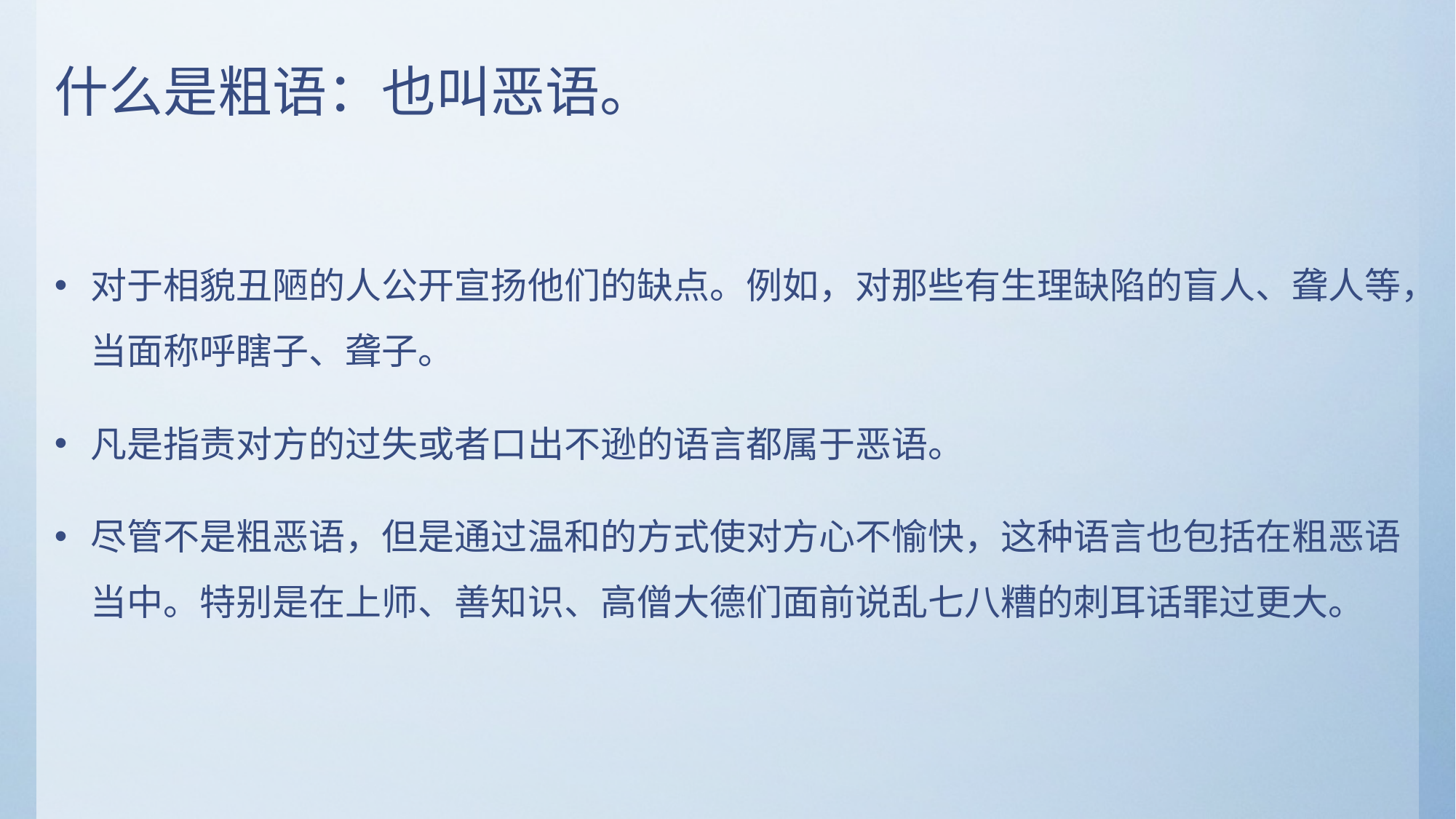

什么是粗语：也叫恶语。

对于相貌丑陋的人公开宣扬他们的缺点。例如，对那些有生理缺陷的盲人、聋人等，当面称呼瞎子、聋子。
凡是指责对方的过失或者口出不逊的语言都属于恶语。
尽管不是粗恶语，但是通过温和的方式使对方心不愉快，这种语言也包括在粗恶语当中。特别是在上师、善知识、高僧大德们面前说乱七八糟的刺耳话罪过更大。